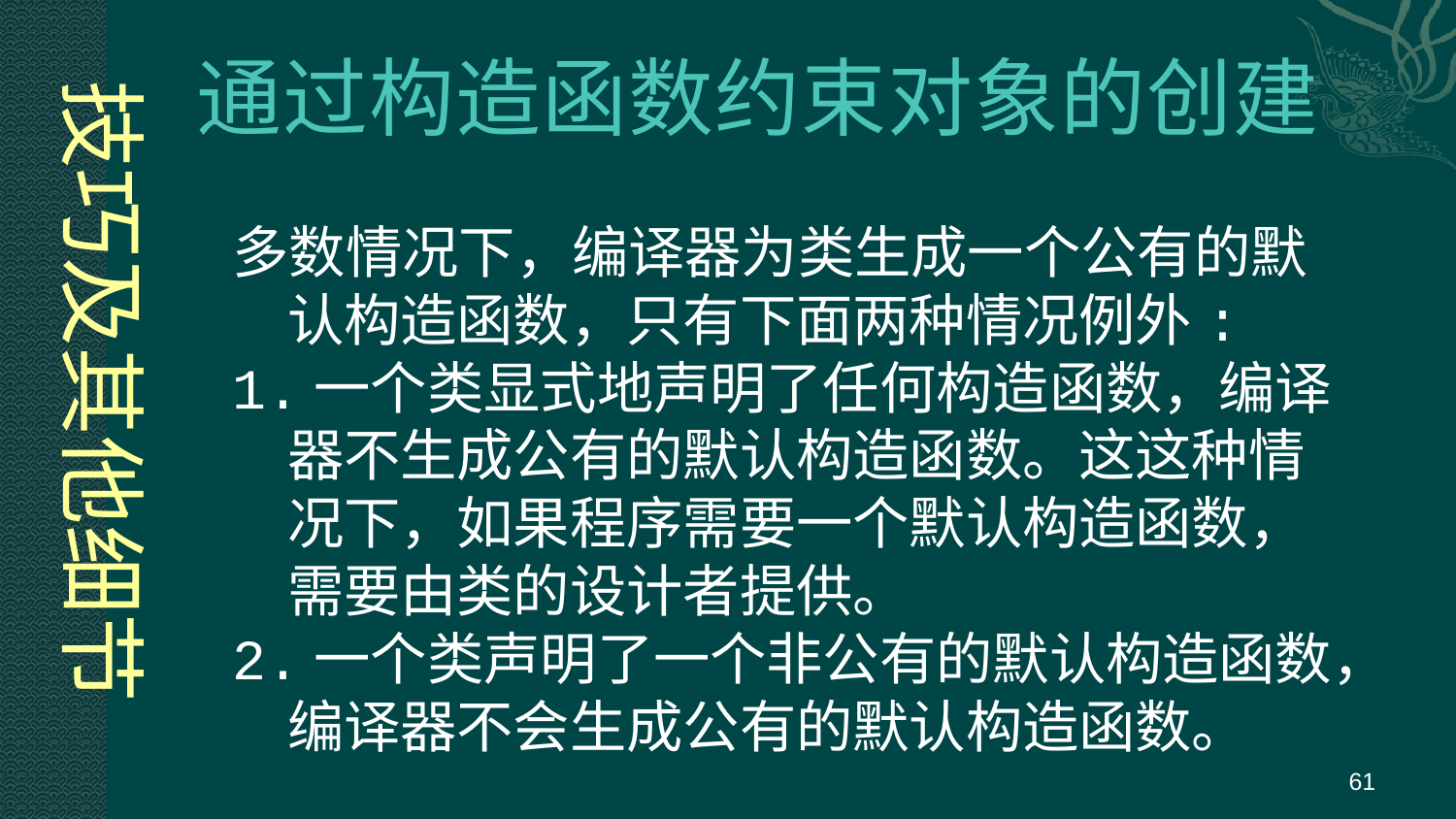

# 通过构造函数约束对象的创建
技巧及其他细节
多数情况下，编译器为类生成一个公有的默认构造函数，只有下面两种情况例外:
1.一个类显式地声明了任何构造函数，编译器不生成公有的默认构造函数。这这种情况下，如果程序需要一个默认构造函数，需要由类的设计者提供。
2.一个类声明了一个非公有的默认构造函数，编译器不会生成公有的默认构造函数。
61